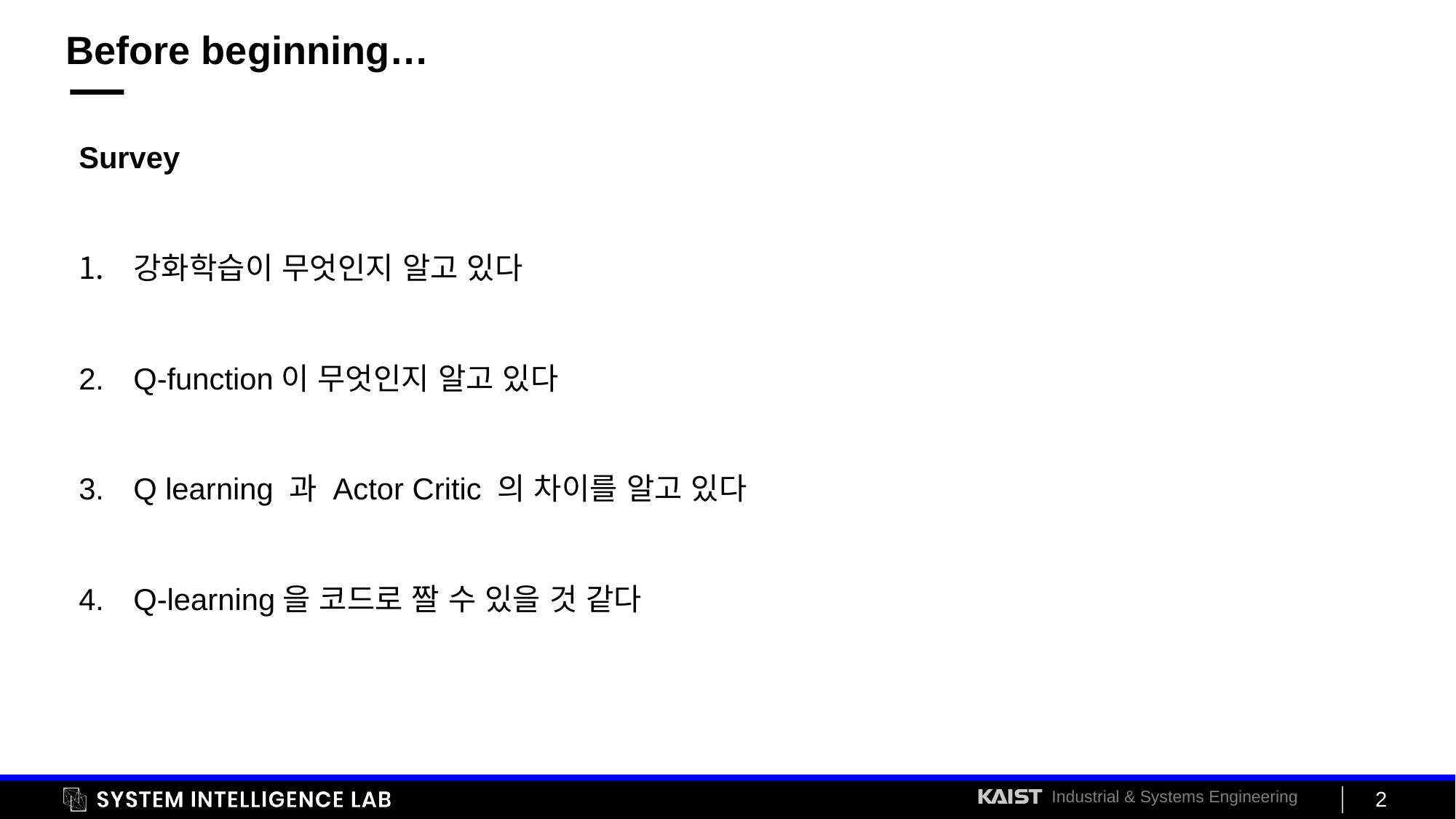

# Before beginning…
Survey

강화학습이 무엇인지 알고 있다

Q-function이 무엇인지 알고 있다

Q learning 과 Actor Critic 의 차이를 알고 있다

Q-learning을 코드로 짤 수 있을 것 같다
2